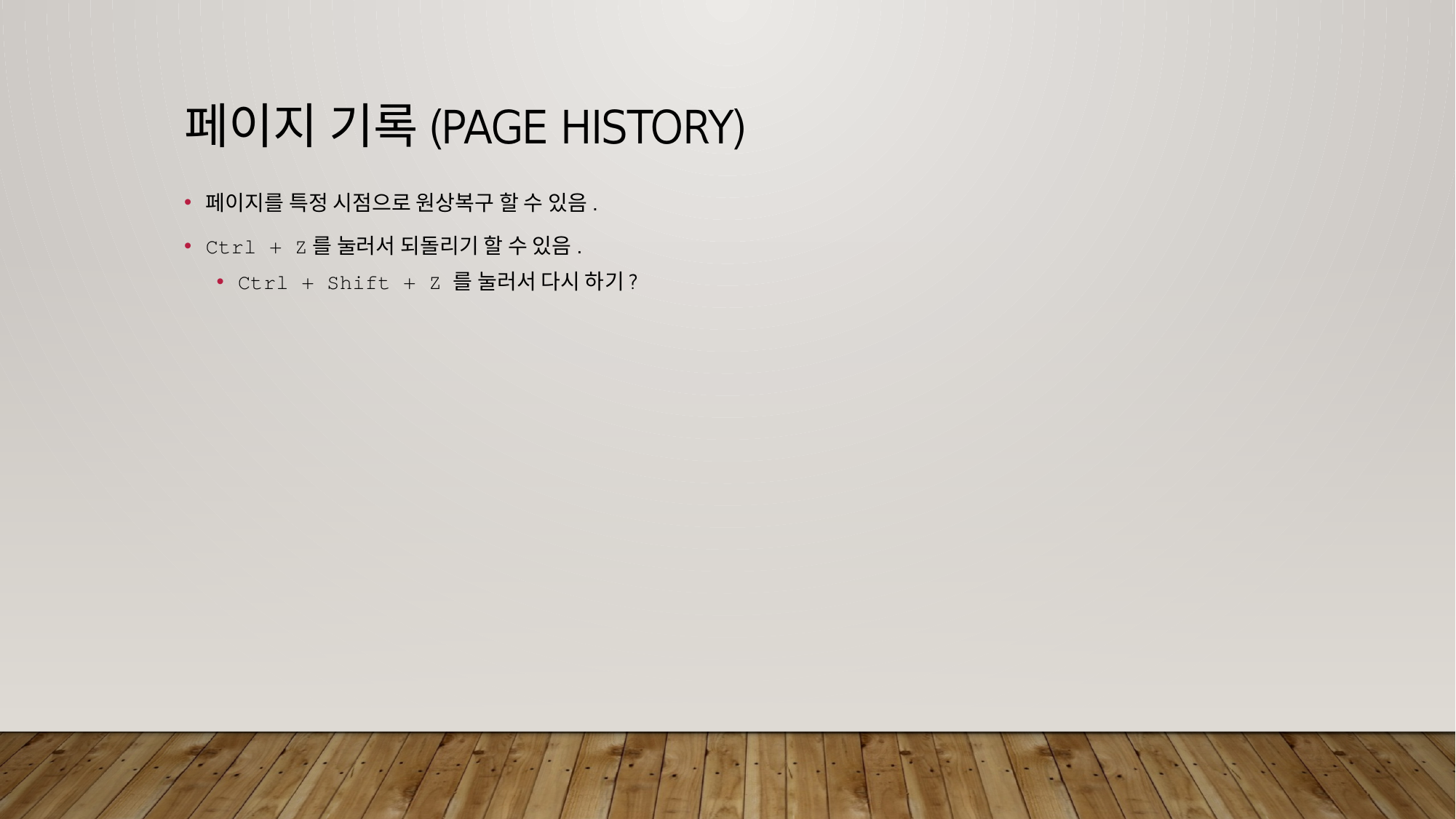

# 페이지 기록(Page History)
페이지를 특정 시점으로 원상복구 할 수 있음.
Ctrl + Z를 눌러서 되돌리기 할 수 있음.
Ctrl + Shift + Z 를 눌러서 다시 하기?